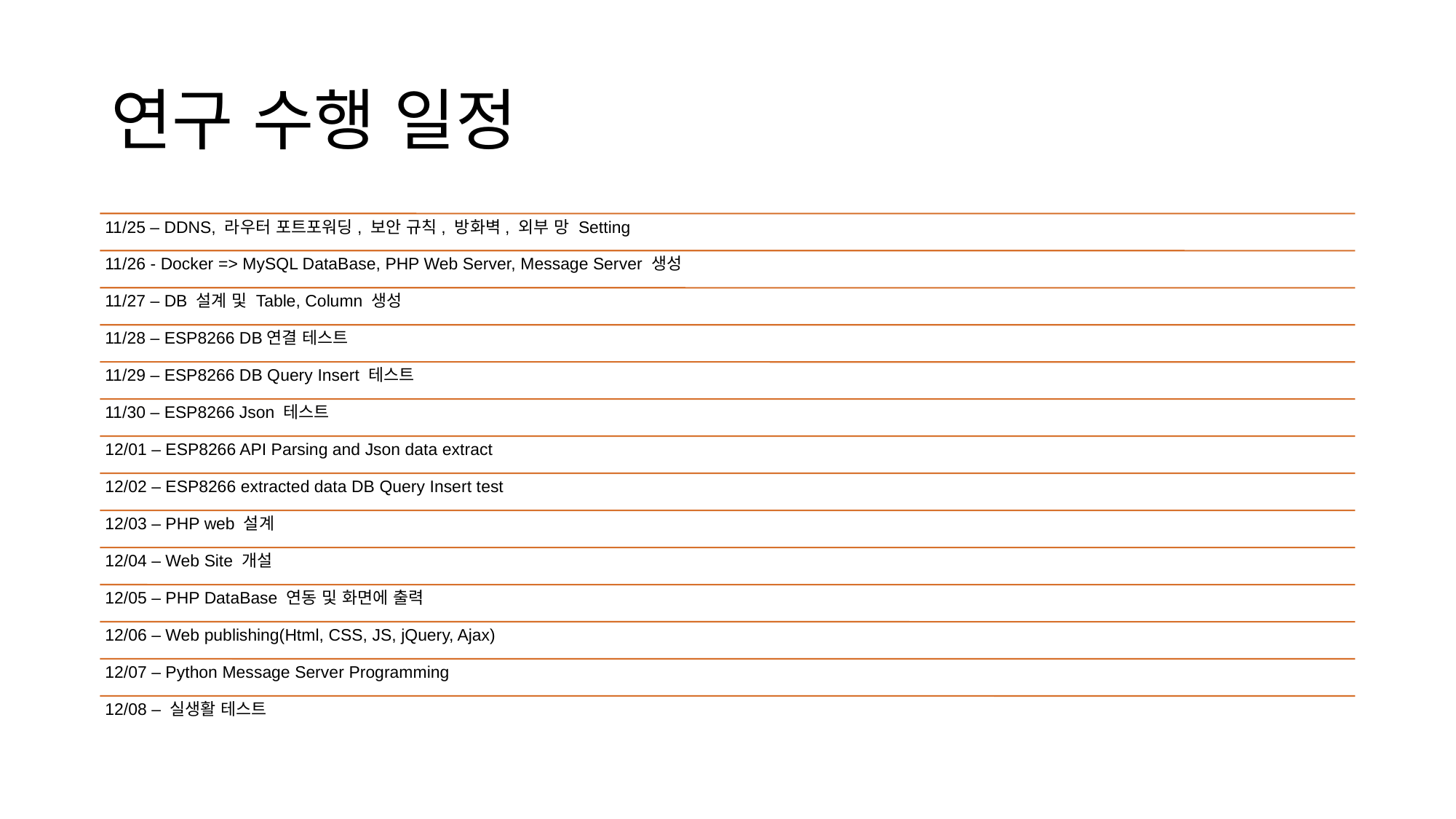

# 연구 수행 일정
11/25 – DDNS, 라우터 포트포워딩, 보안 규칙, 방화벽, 외부 망 Setting
11/26 - Docker => MySQL DataBase, PHP Web Server, Message Server 생성
11/27 – DB 설계 및 Table, Column 생성
11/28 – ESP8266 DB연결 테스트
11/29 – ESP8266 DB Query Insert 테스트
11/30 – ESP8266 Json 테스트
12/01 – ESP8266 API Parsing and Json data extract
12/02 – ESP8266 extracted data DB Query Insert test
12/03 – PHP web 설계
12/04 – Web Site 개설
12/05 – PHP DataBase 연동 및 화면에 출력
12/06 – Web publishing(Html, CSS, JS, jQuery, Ajax)
12/07 – Python Message Server Programming
12/08 – 실생활 테스트